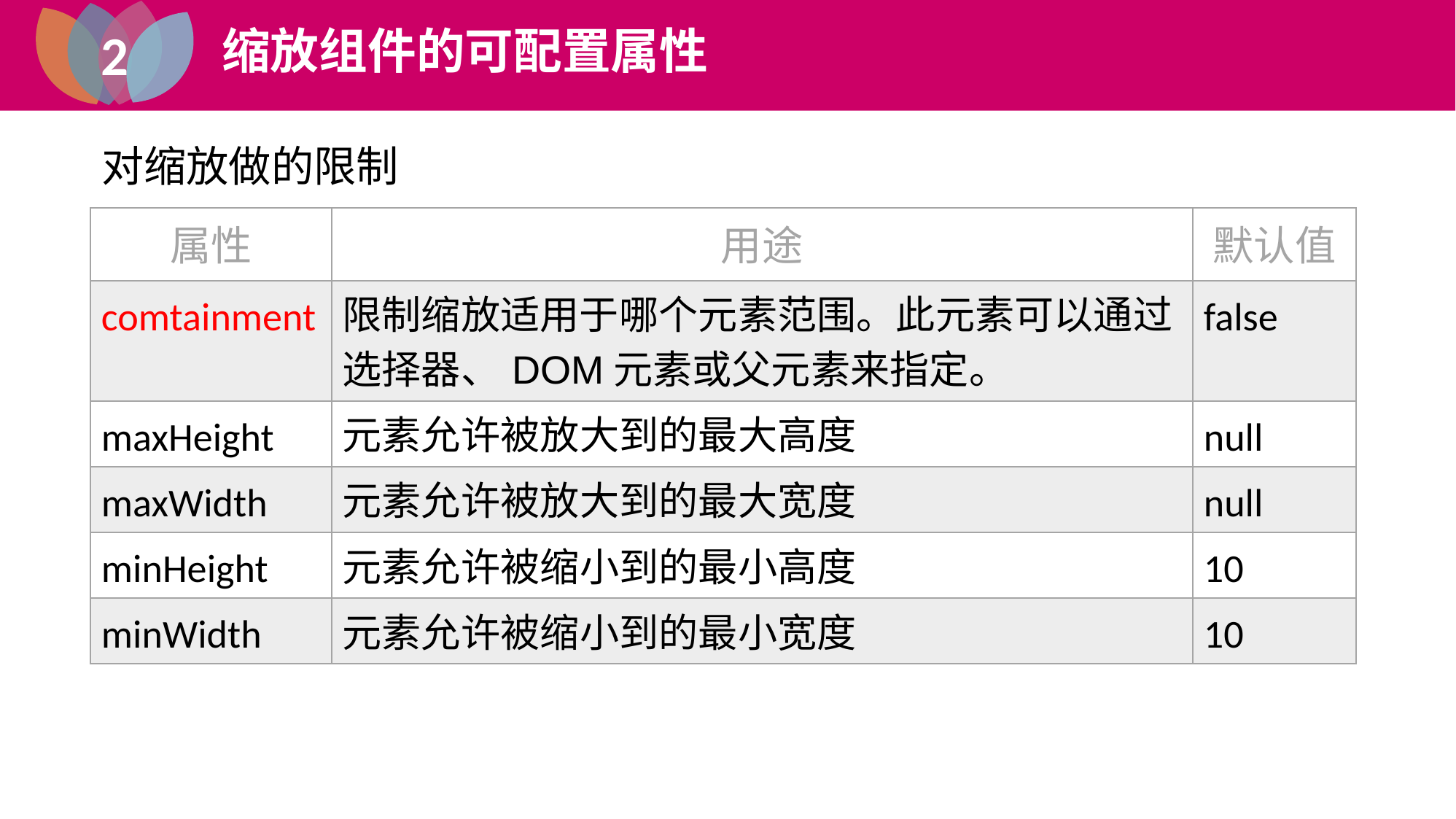

2
缩放组件的可配置属性
1
对缩放做的限制
| 属性 | 用途 | 默认值 |
| --- | --- | --- |
| comtainment | 限制缩放适用于哪个元素范围。此元素可以通过选择器、DOM元素或父元素来指定。 | false |
| maxHeight | 元素允许被放大到的最大高度 | null |
| maxWidth | 元素允许被放大到的最大宽度 | null |
| minHeight | 元素允许被缩小到的最小高度 | 10 |
| minWidth | 元素允许被缩小到的最小宽度 | 10 |